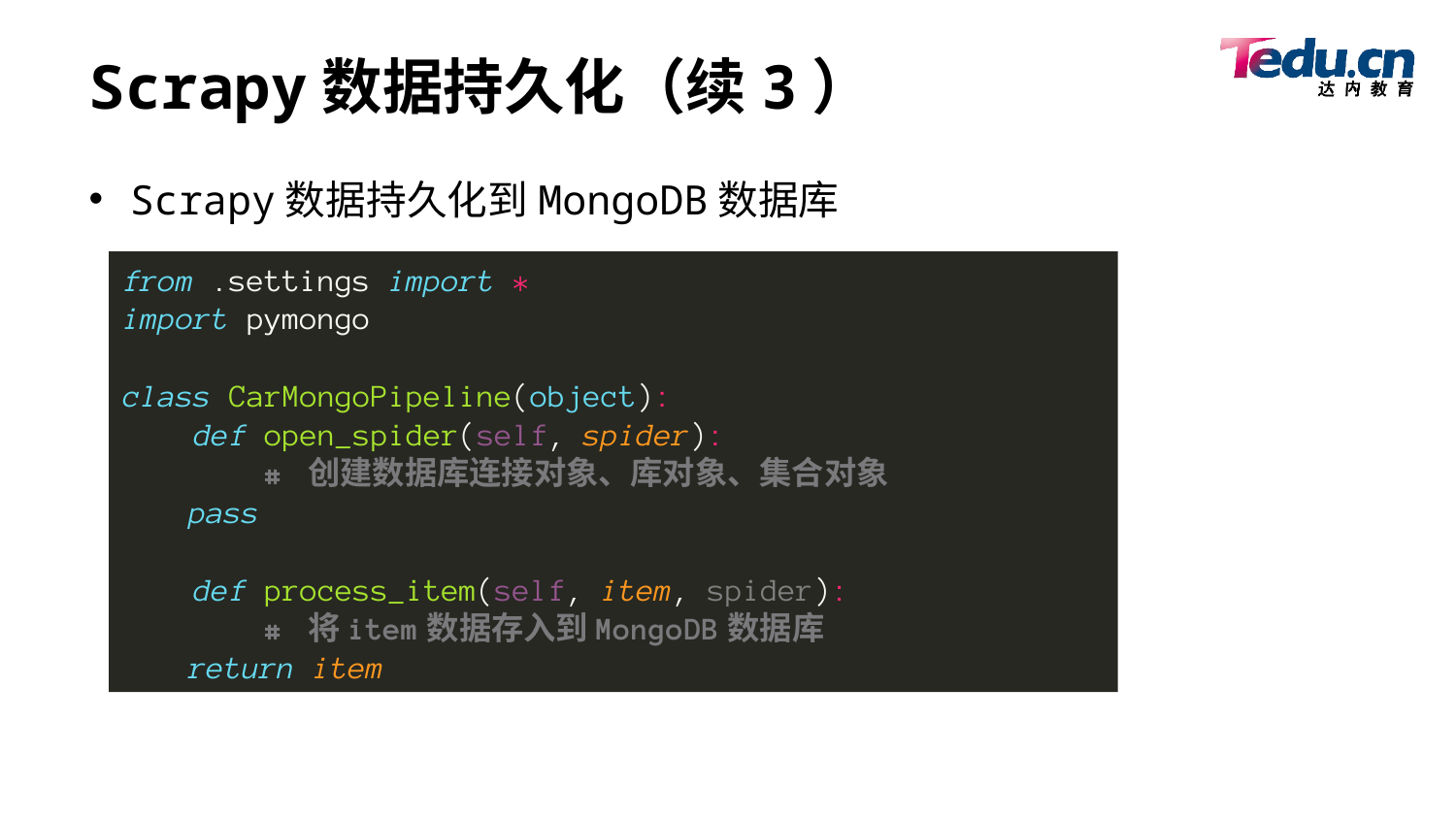

# Scrapy数据持久化（续3）
Scrapy数据持久化到MongoDB数据库
from .settings import *
import pymongo
class CarMongoPipeline(object):
    def open_spider(self, spider):
        # 创建数据库连接对象、库对象、集合对象
        pass
    def process_item(self, item, spider):
        # 将item数据存入到MongoDB数据库
        return item